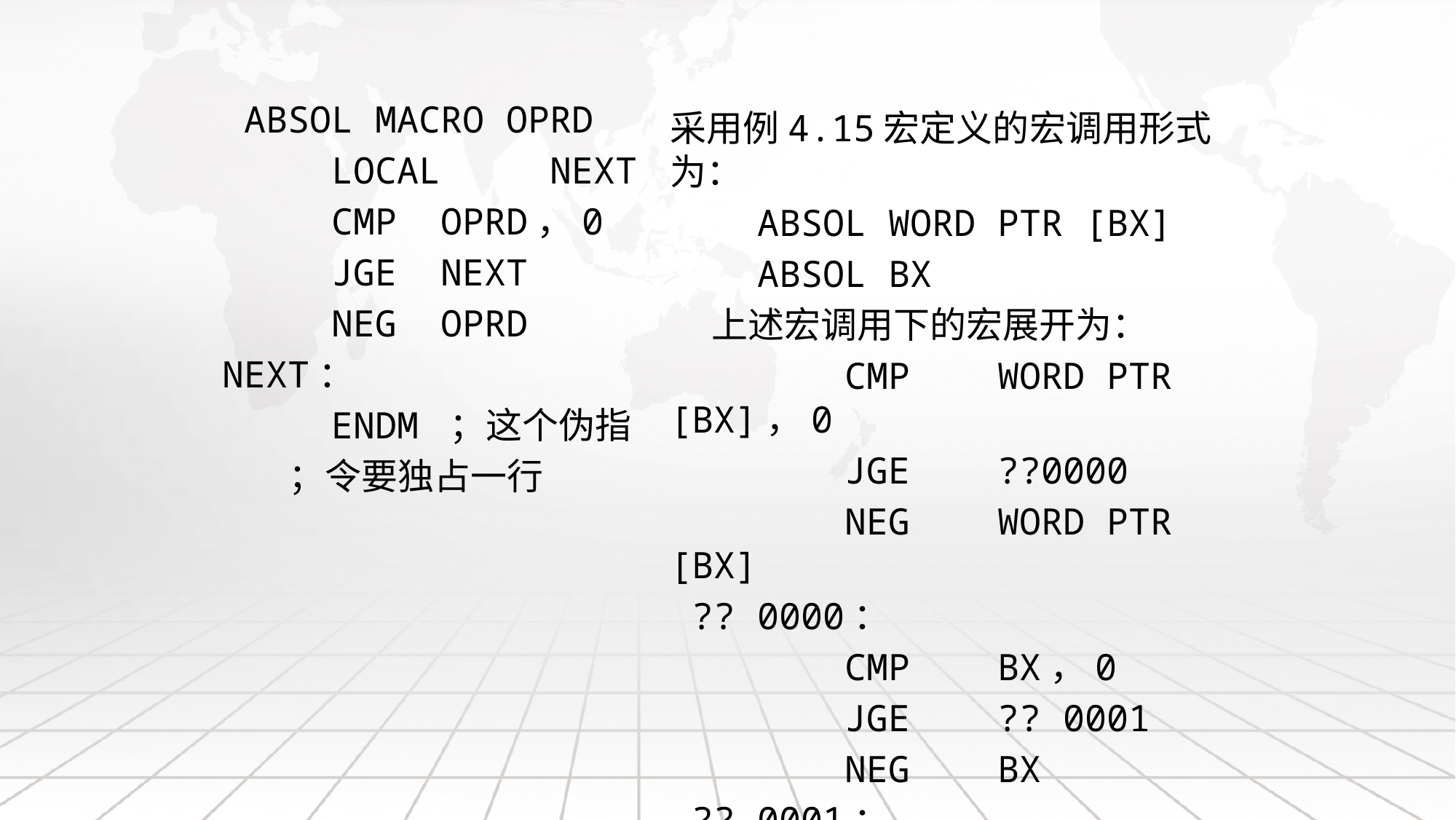

ABSOL MACRO OPRD
    	LOCAL	NEXT
   	CMP 	OPRD，0
    	JGE	NEXT
    	NEG 	OPRD
NEXT：
     ENDM ；这个伪指
       ；令要独占一行
采用例4.15宏定义的宏调用形式为：
    ABSOL	WORD PTR [BX]
    ABSOL	BX
    上述宏调用下的宏展开为：
        CMP	WORD PTR [BX]，0
        JGE	??0000
        NEG	WORD PTR [BX]
 ?? 0000：
        CMP	BX，0
        JGE	?? 0001
        NEG	BX
 ?? 0001：